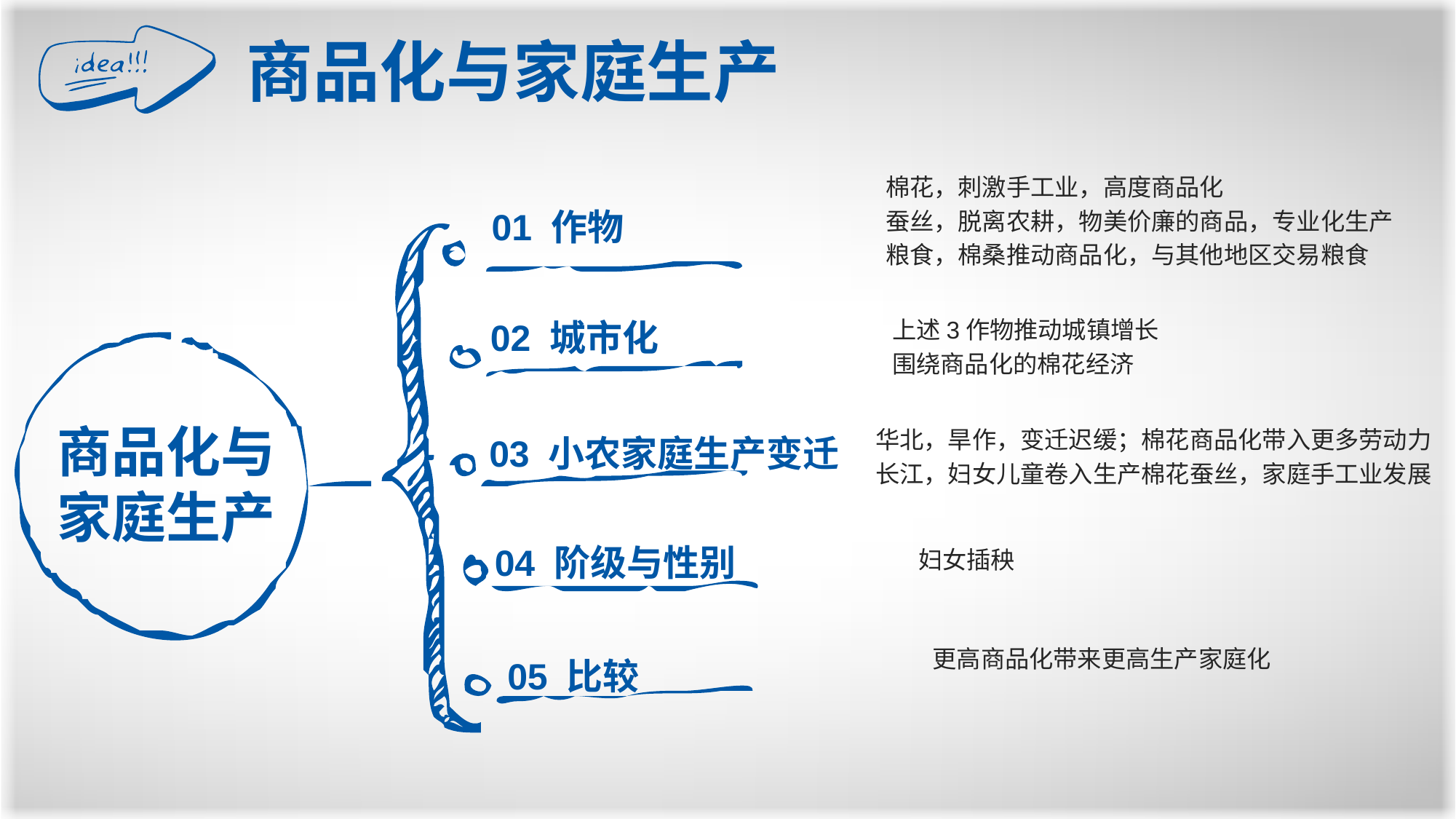

商品化与家庭生产
棉花，刺激手工业，高度商品化
蚕丝，脱离农耕，物美价廉的商品，专业化生产
粮食，棉桑推动商品化，与其他地区交易粮食
01 作物

02 城市化
上述3作物推动城镇增长
围绕商品化的棉花经济

商品化与家庭生产

华北，旱作，变迁迟缓；棉花商品化带入更多劳动力
长江，妇女儿童卷入生产棉花蚕丝，家庭手工业发展
03 小农家庭生产变迁

04 阶级与性别
妇女插秧

更高商品化带来更高生产家庭化
05 比较